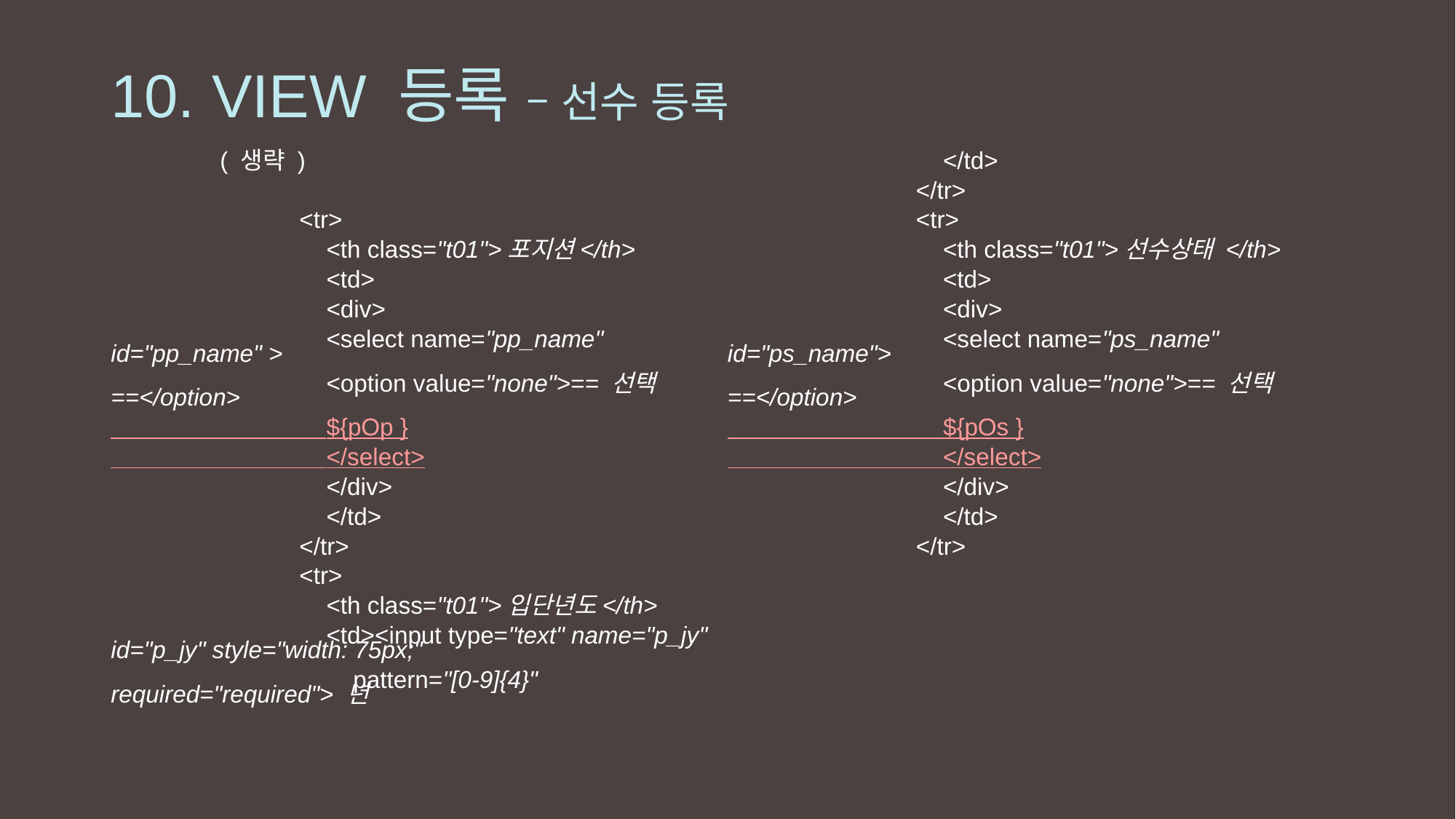

# 10. VIEW 등록 – 선수 등록
	( 생략 )

                            <tr>
                                <th class="t01">포지션</th>
                                <td>
                                <div>
                                <select name="pp_name" id="pp_name" >
                                <option value="none">== 선택 ==</option>
                                ${pOp }
                                </select>
                                </div>
                                </td>
                            </tr>
                            <tr>
                                <th class="t01">입단년도</th>
                                <td><input type="text" name="p_jy" id="p_jy" style="width: 75px;"
                                    pattern="[0-9]{4}" required="required"> 년
                                </td>
                            </tr>
                            <tr>
                                <th class="t01">선수상태 </th>
                                <td>
                                <div>
                                <select name="ps_name" id="ps_name">
                                <option value="none">== 선택 ==</option>
                                ${pOs }
                                </select>
                                </div>
                                </td>
                            </tr>